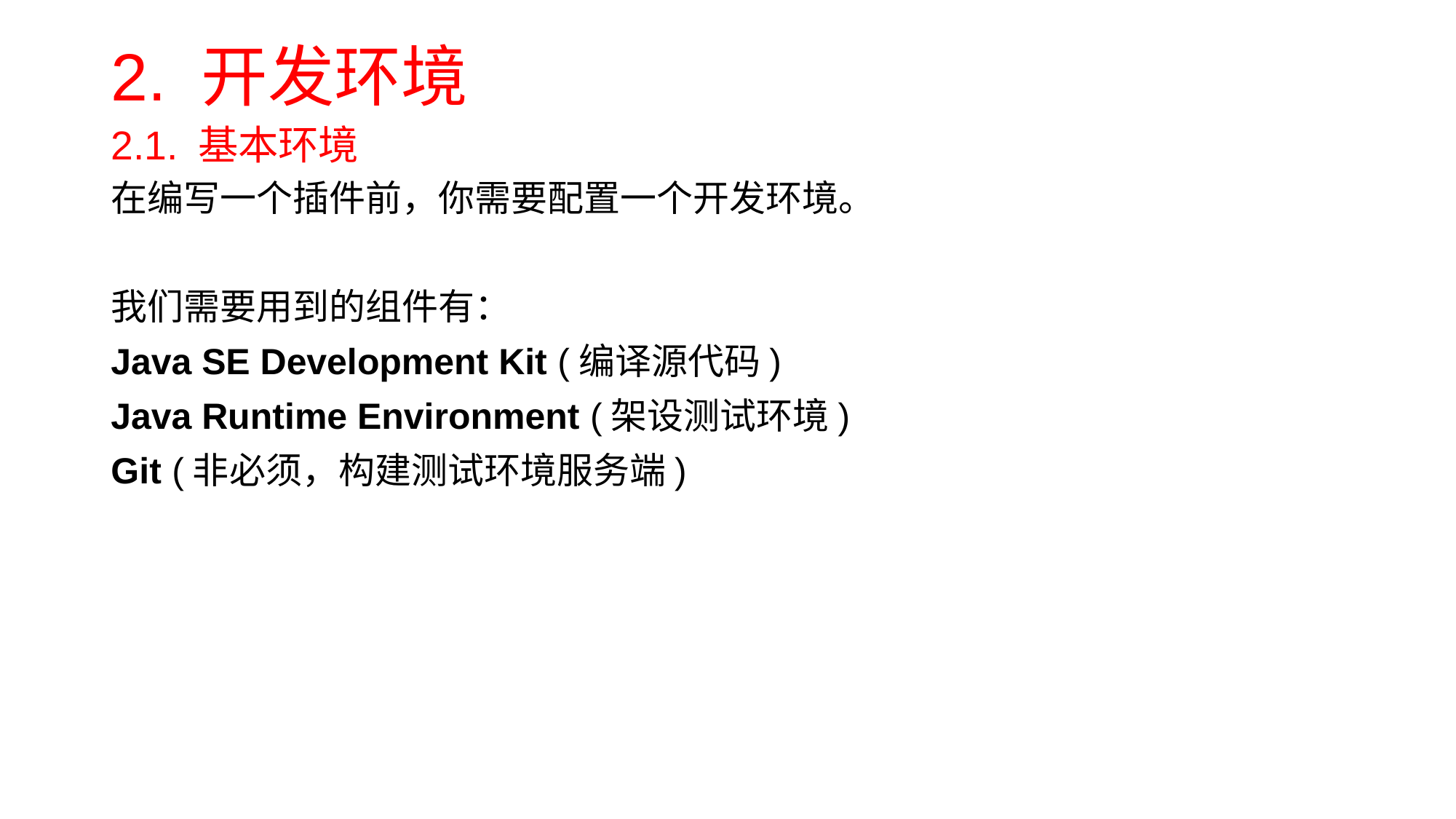

# 2. 开发环境
2.1. 基本环境
在编写一个插件前，你需要配置一个开发环境。

我们需要用到的组件有：
Java SE Development Kit (编译源代码)
Java Runtime Environment (架设测试环境)
Git (非必须，构建测试环境服务端)